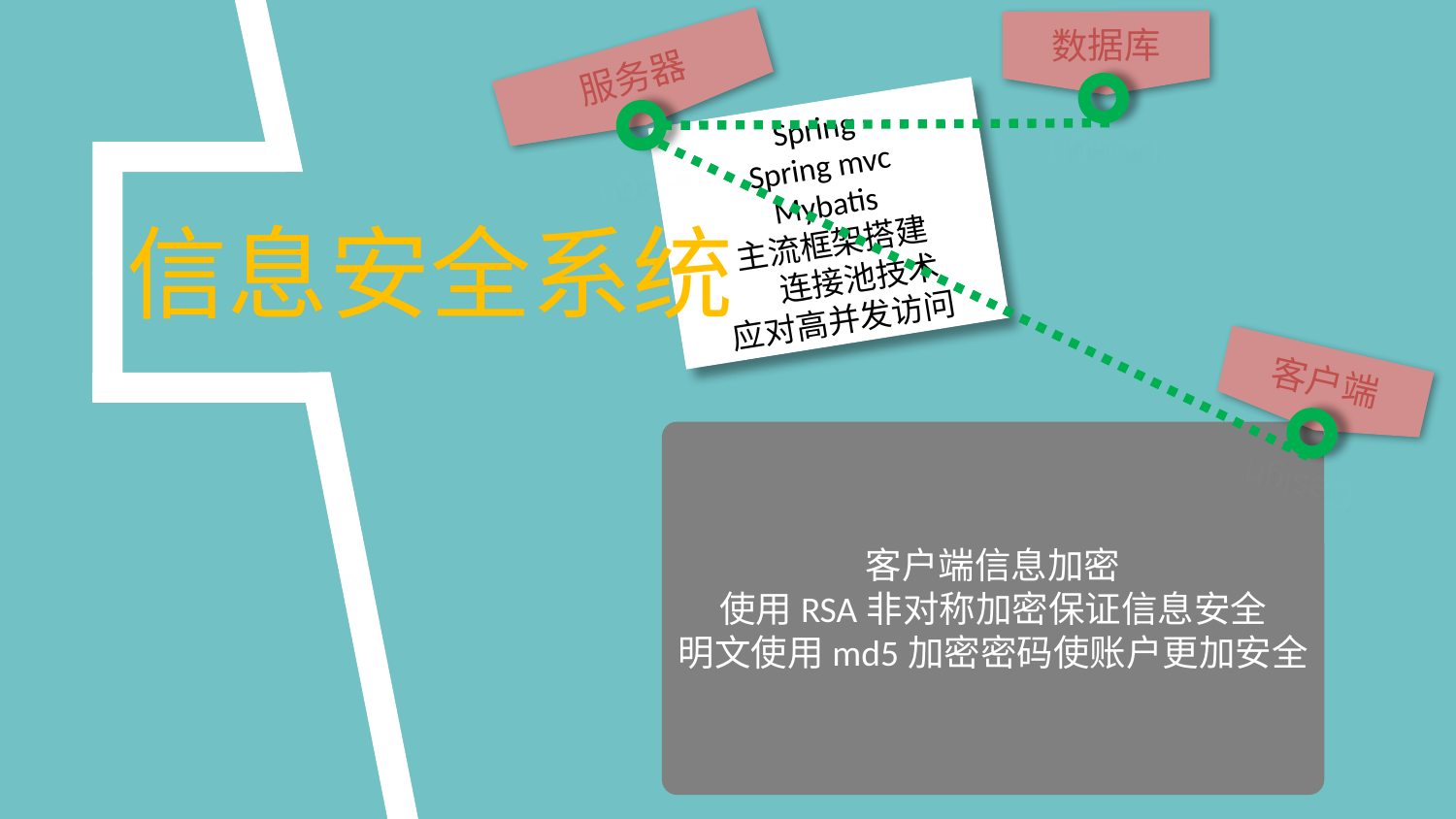

数据库
Design
服务器
Design
Spring
Spring mvc
Mybatis
主流框架搭建
     连接池技术
应对高并发访问
C

C
信息安全系统
C
客户端
Design
C

客户端信息加密
使用RSA非对称加密保证信息安全
明文使用md5加密密码使账户更加安全
C